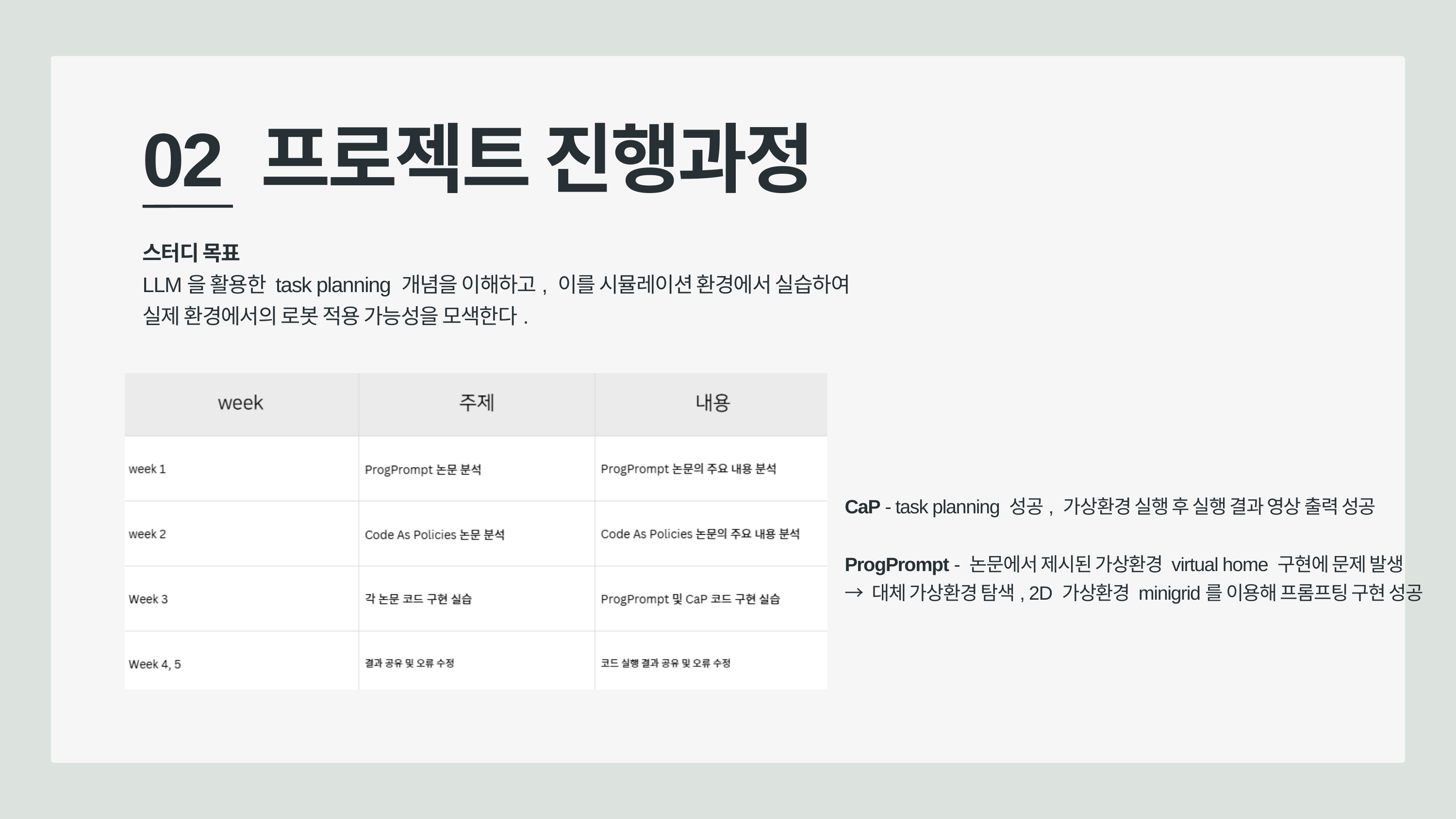

02 프로젝트 진행과정

스터디 목표
LLM을 활용한 task planning 개념을 이해하고, 이를 시뮬레이션 환경에서 실습하여
실제 환경에서의 로봇 적용 가능성을 모색한다.

CaP - task planning 성공, 가상환경 실행 후 실행 결과 영상 출력 성공

ProgPrompt - 논문에서 제시된 가상환경 virtual home 구현에 문제 발생
→ 대체 가상환경 탐색, 2D 가상환경 minigrid를 이용해 프롬프팅 구현 성공